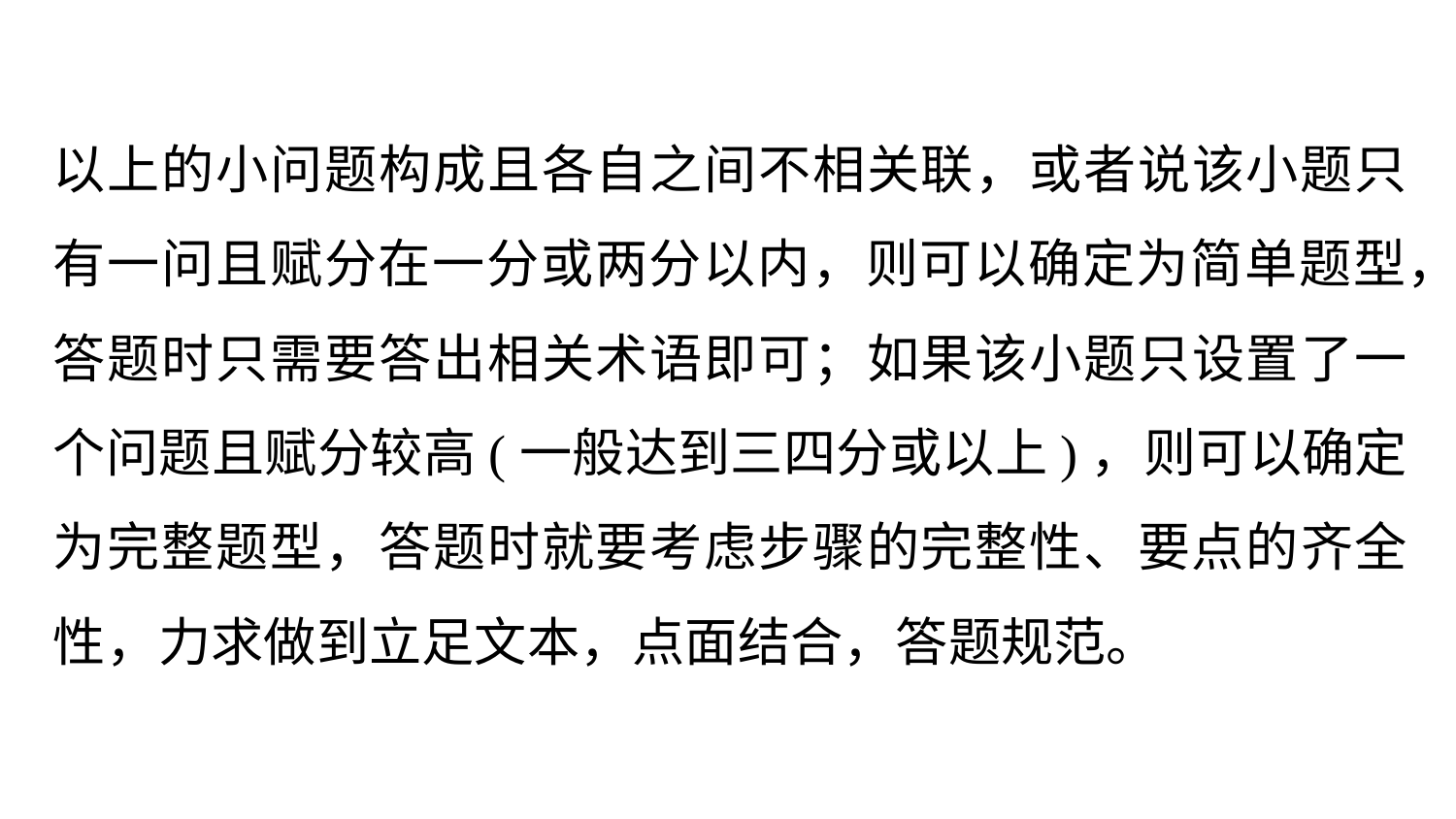

以上的小问题构成且各自之间不相关联，或者说该小题只有一问且赋分在一分或两分以内，则可以确定为简单题型，答题时只需要答出相关术语即可；如果该小题只设置了一个问题且赋分较高(一般达到三四分或以上)，则可以确定为完整题型，答题时就要考虑步骤的完整性、要点的齐全性，力求做到立足文本，点面结合，答题规范。